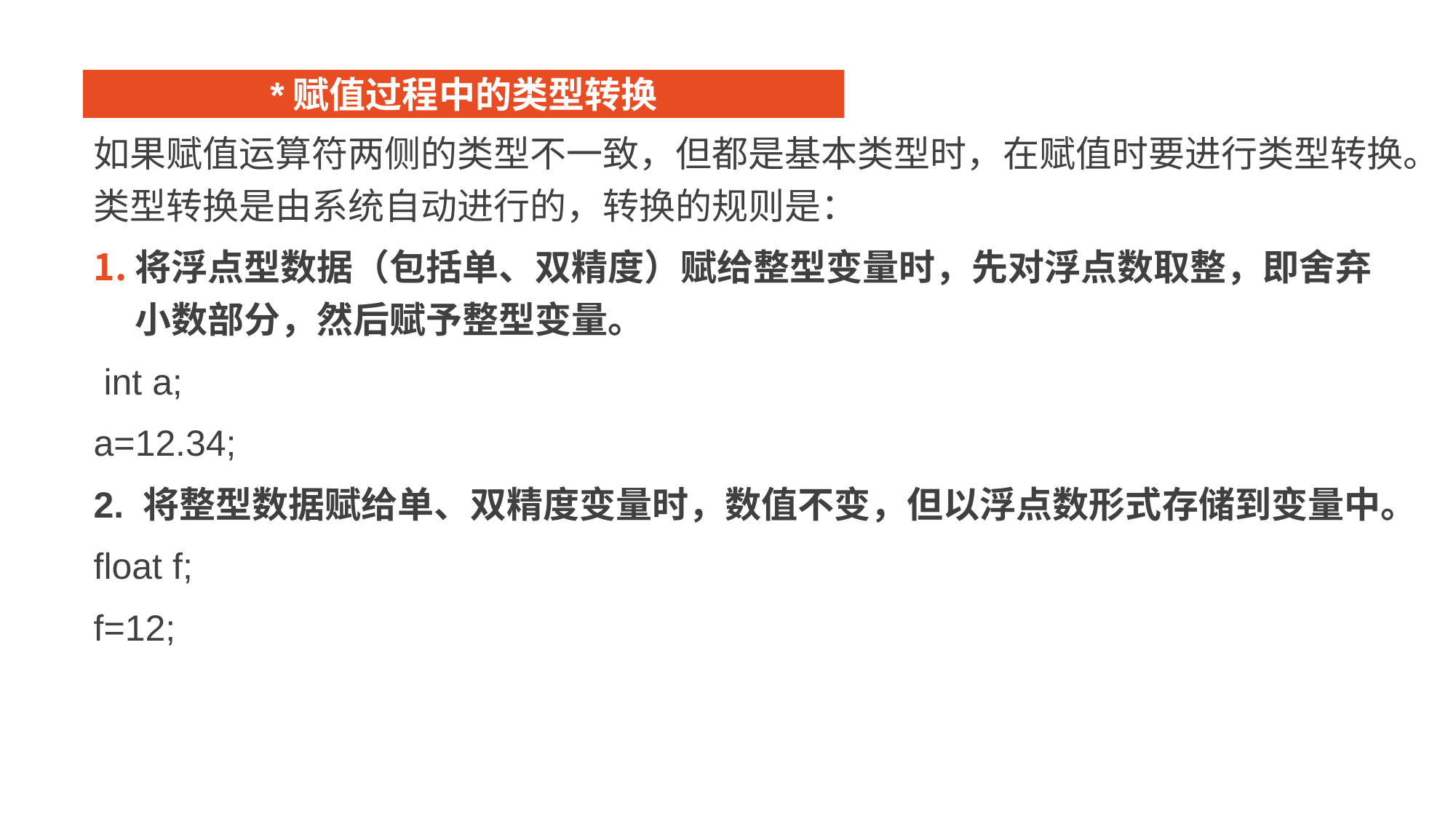

*赋值过程中的类型转换
如果赋值运算符两侧的类型不一致，但都是基本类型时，在赋值时要进行类型转换。类型转换是由系统自动进行的，转换的规则是：
将浮点型数据（包括单、双精度）赋给整型变量时，先对浮点数取整，即舍弃小数部分，然后赋予整型变量。
 int a;
a=12.34;
2. 将整型数据赋给单、双精度变量时，数值不变，但以浮点数形式存储到变量中。
float f;
f=12;